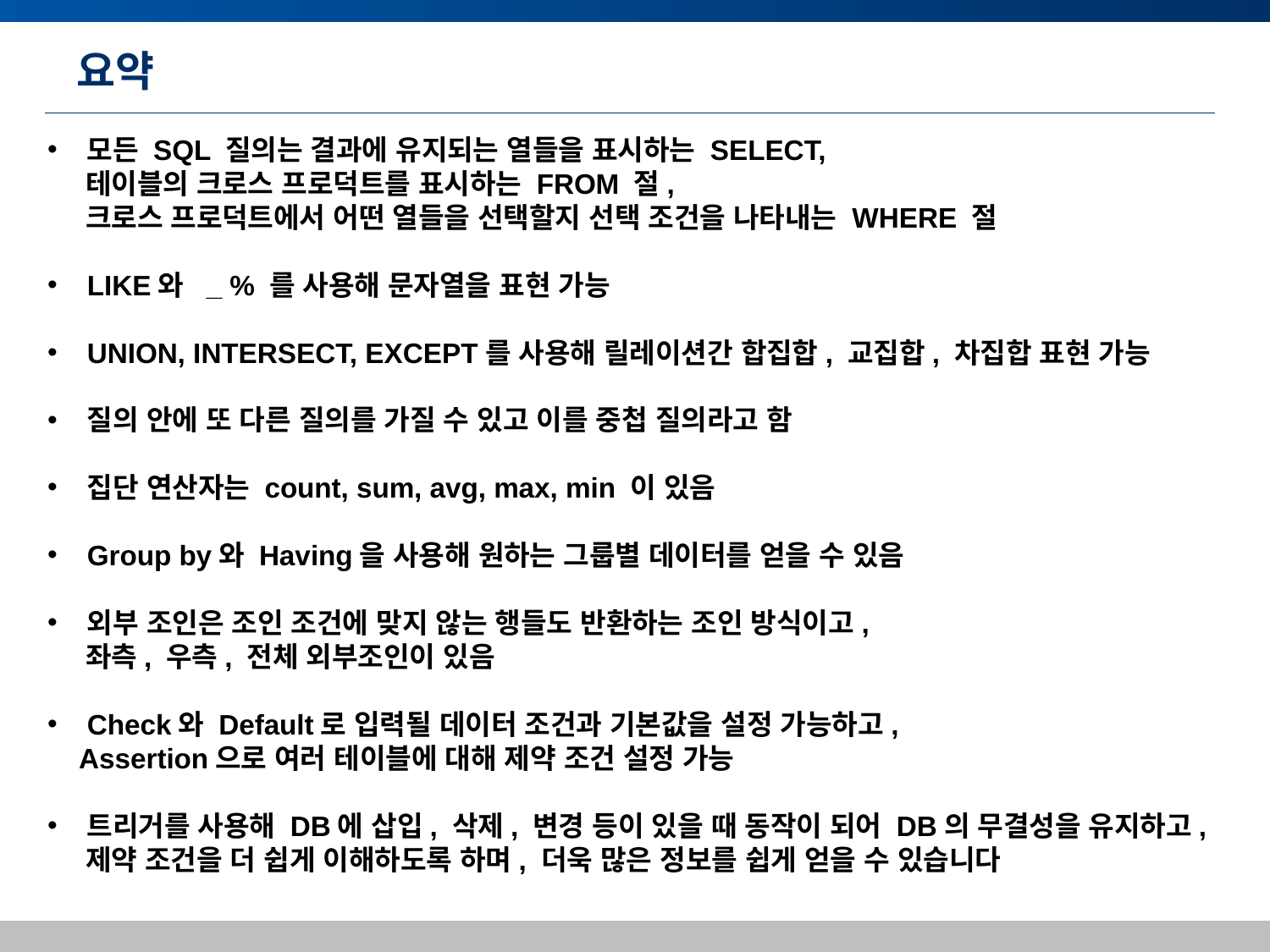

# 요약
모든 SQL 질의는 결과에 유지되는 열들을 표시하는 SELECT,
    테이블의 크로스 프로덕트를 표시하는 FROM 절,
    크로스 프로덕트에서 어떤 열들을 선택할지 선택 조건을 나타내는 WHERE 절

LIKE와  _ % 를 사용해 문자열을 표현 가능

UNION, INTERSECT, EXCEPT를 사용해 릴레이션간 합집합, 교집합, 차집합 표현 가능

질의 안에 또 다른 질의를 가질 수 있고 이를 중첩 질의라고 함

집단 연산자는 count, sum, avg, max, min 이 있음

Group by와 Having을 사용해 원하는 그룹별 데이터를 얻을 수 있음

외부 조인은 조인 조건에 맞지 않는 행들도 반환하는 조인 방식이고,
    좌측, 우측, 전체 외부조인이 있음

Check와 Default로 입력될 데이터 조건과 기본값을 설정 가능하고,
    Assertion으로 여러 테이블에 대해 제약 조건 설정 가능

트리거를 사용해 DB에 삽입, 삭제, 변경 등이 있을 때 동작이 되어 DB의 무결성을 유지하고,
    제약 조건을 더 쉽게 이해하도록 하며, 더욱 많은 정보를 쉽게 얻을 수 있습니다